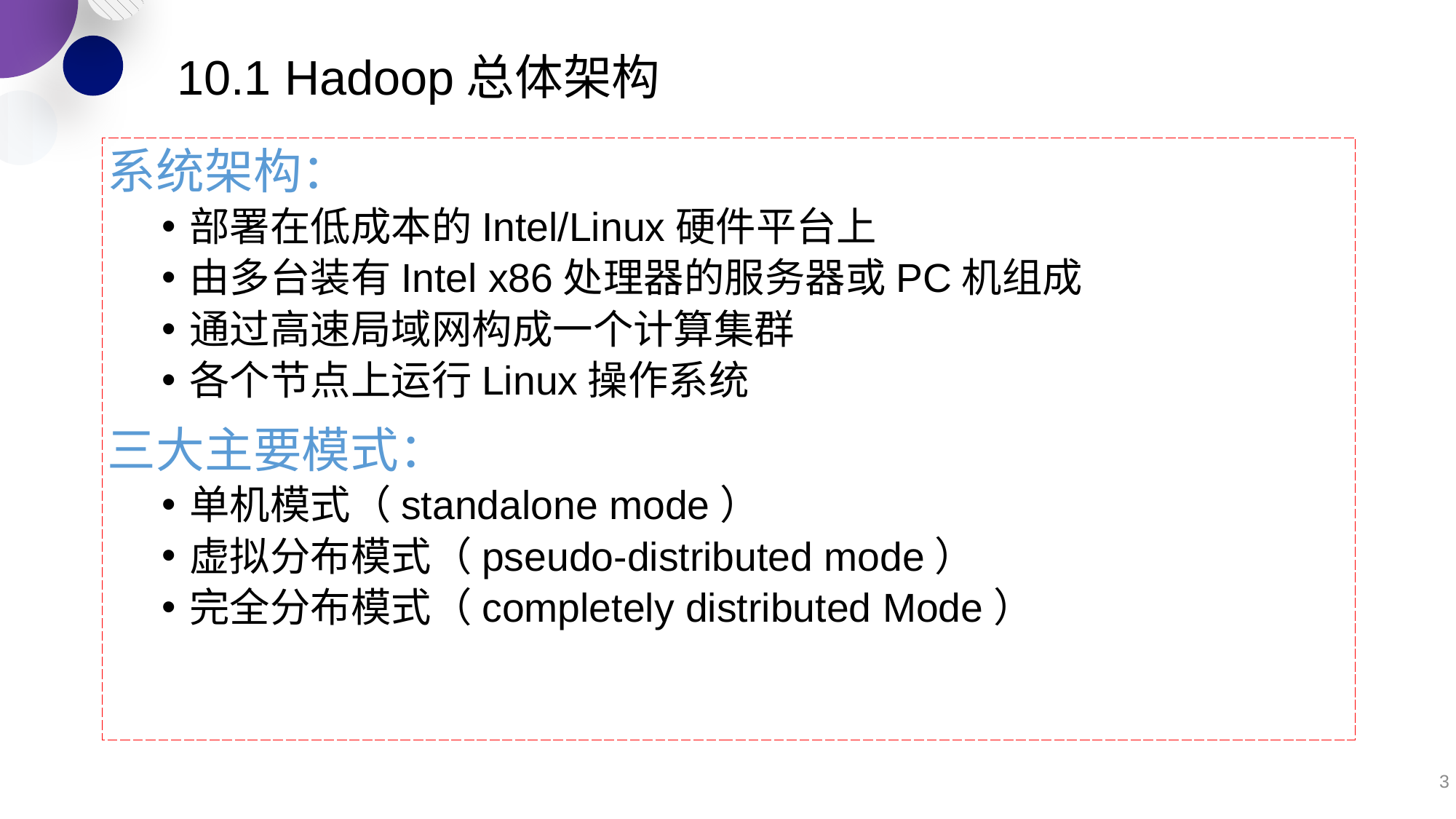

# 10.1 Hadoop总体架构
系统架构：
部署在低成本的Intel/Linux硬件平台上
由多台装有Intel x86处理器的服务器或PC机组成
通过高速局域网构成一个计算集群
各个节点上运行Linux操作系统
三大主要模式：
单机模式（standalone mode）
虚拟分布模式（pseudo-distributed mode）
完全分布模式（completely distributed Mode）

3